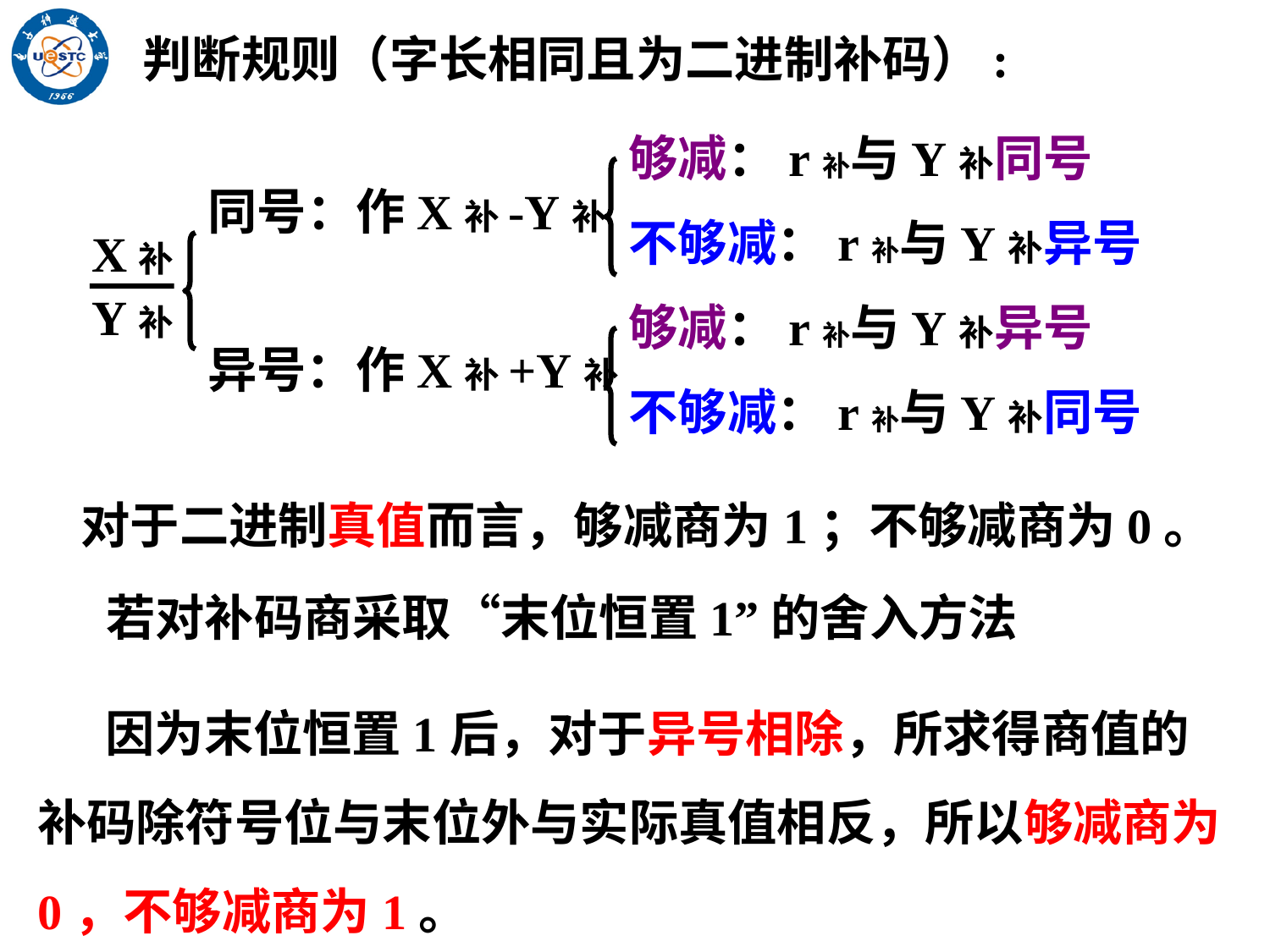

判断规则（字长相同且为二进制补码）:
够减：r补与Y补同号

同号：作X补-Y补
不够减：r补与Y补异号
X补

Y补
够减：r补与Y补异号

异号：作X补+Y补
不够减：r补与Y补同号
对于二进制真值而言，够减商为1；不够减商为0。
若对补码商采取“末位恒置1”的舍入方法
     因为末位恒置1后，对于异号相除，所求得商值的补码除符号位与末位外与实际真值相反，所以够减商为0，不够减商为1。